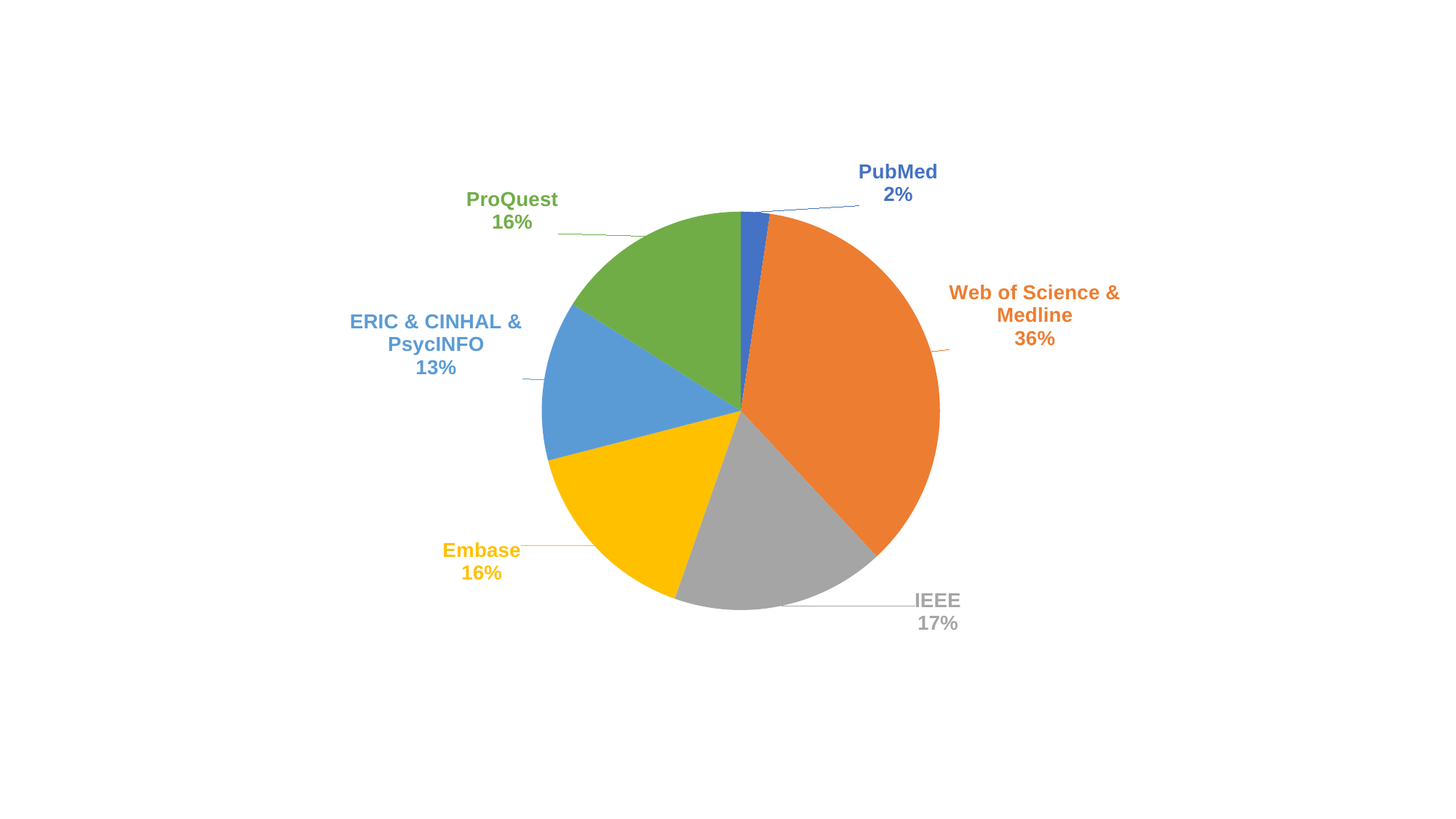

### Chart

| Category | 销售额 |
|---|---|
| PubMed | 93.0 |
| Web of Science & Medline | 1416.0 |
| IEEE | 688.0 |
| Embase | 618.0 |
| ERIC & CINHAL & PsycINFO | 516.0 |
| ProQuest | 635.0 |